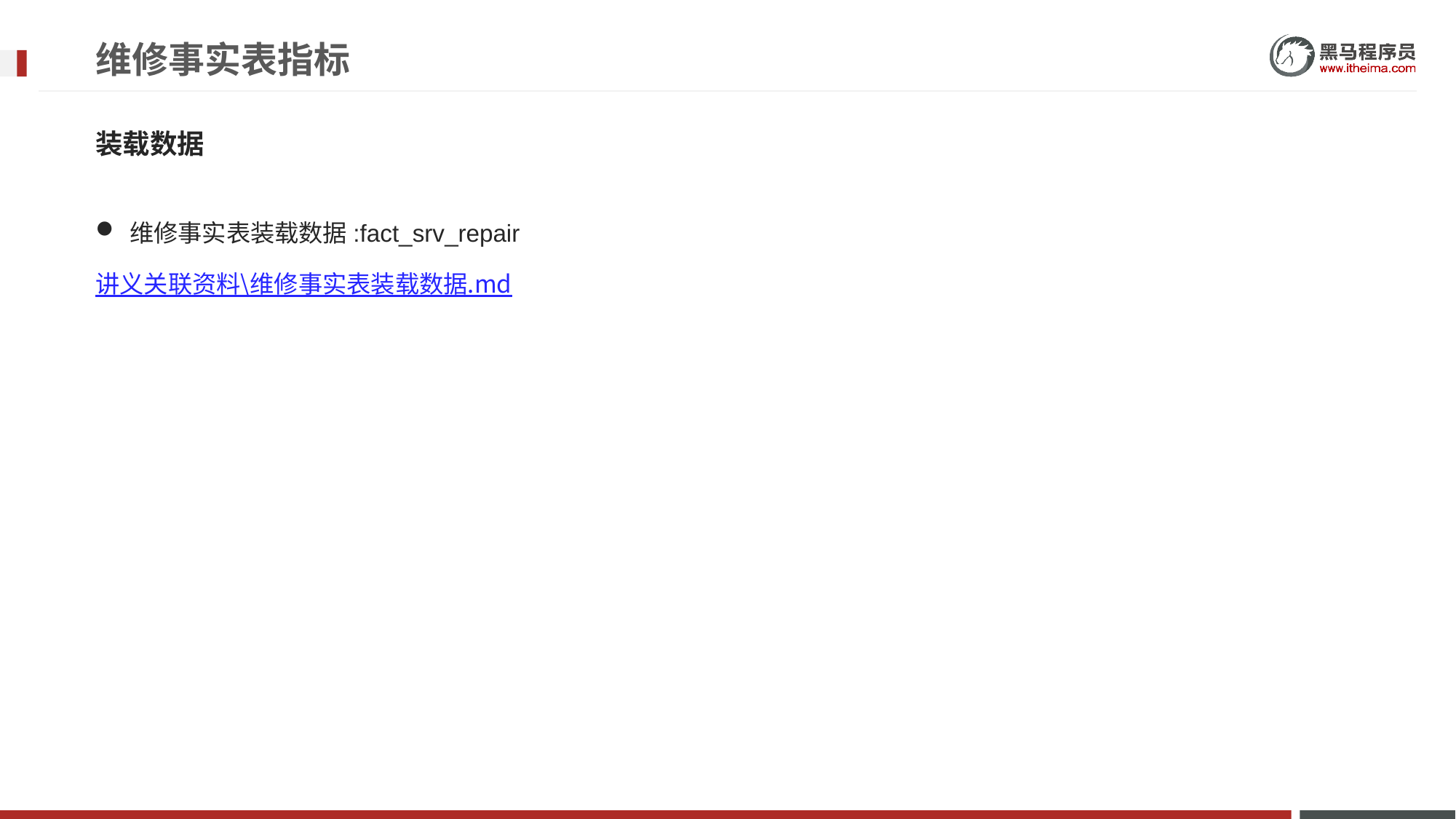

# 维修事实表指标
装载数据
维修事实表装载数据:fact_srv_repair
讲义关联资料\维修事实表装载数据.md